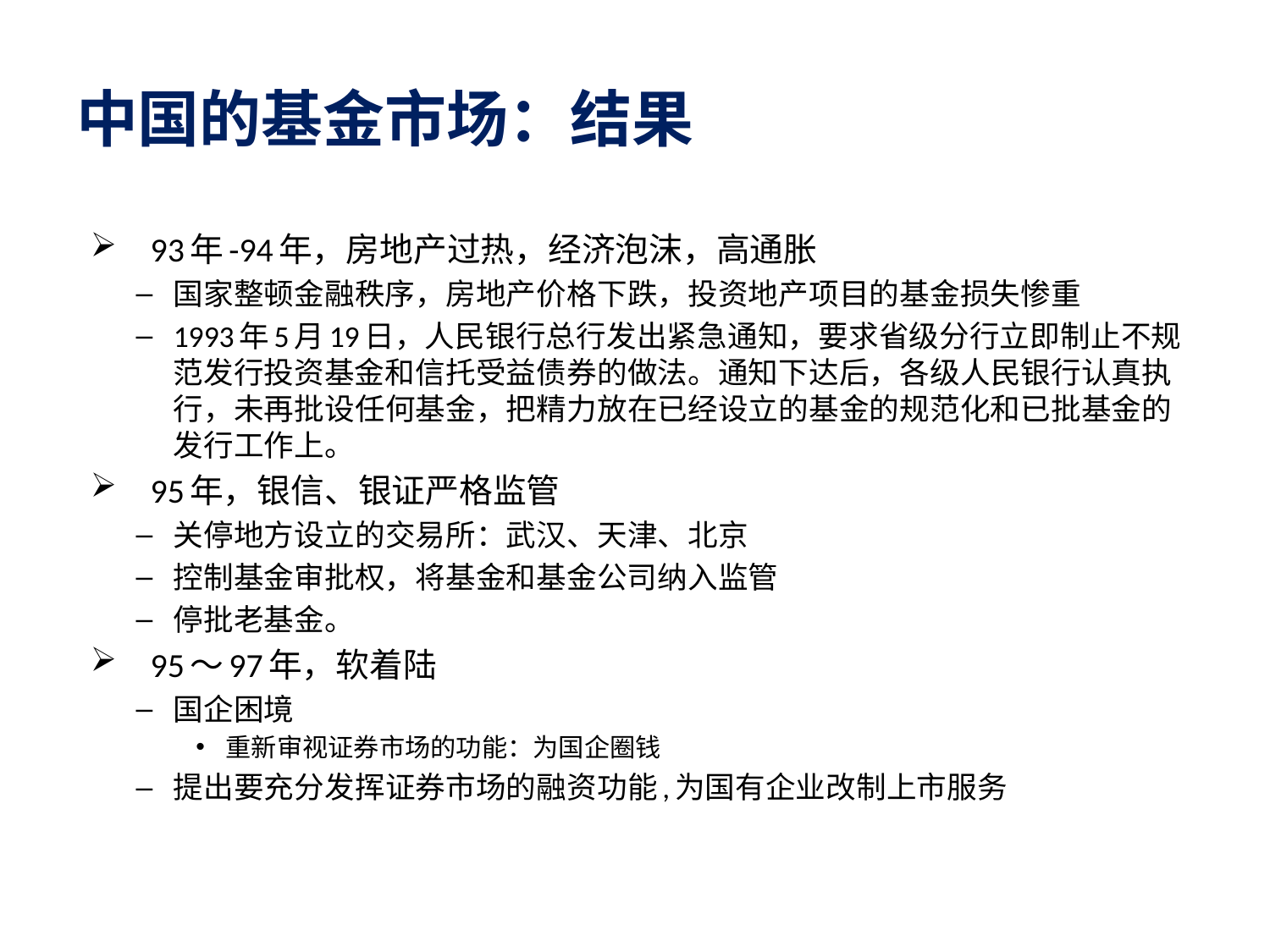

# 中国的基金市场：结果
93年-94年，房地产过热，经济泡沫，高通胀
国家整顿金融秩序，房地产价格下跌，投资地产项目的基金损失惨重
1993年5月19日，人民银行总行发出紧急通知，要求省级分行立即制止不规范发行投资基金和信托受益债券的做法。通知下达后，各级人民银行认真执行，未再批设任何基金，把精力放在已经设立的基金的规范化和已批基金的发行工作上。
95年，银信、银证严格监管
关停地方设立的交易所：武汉、天津、北京
控制基金审批权，将基金和基金公司纳入监管
停批老基金。
95～97年，软着陆
国企困境
重新审视证券市场的功能：为国企圈钱
提出要充分发挥证券市场的融资功能,为国有企业改制上市服务